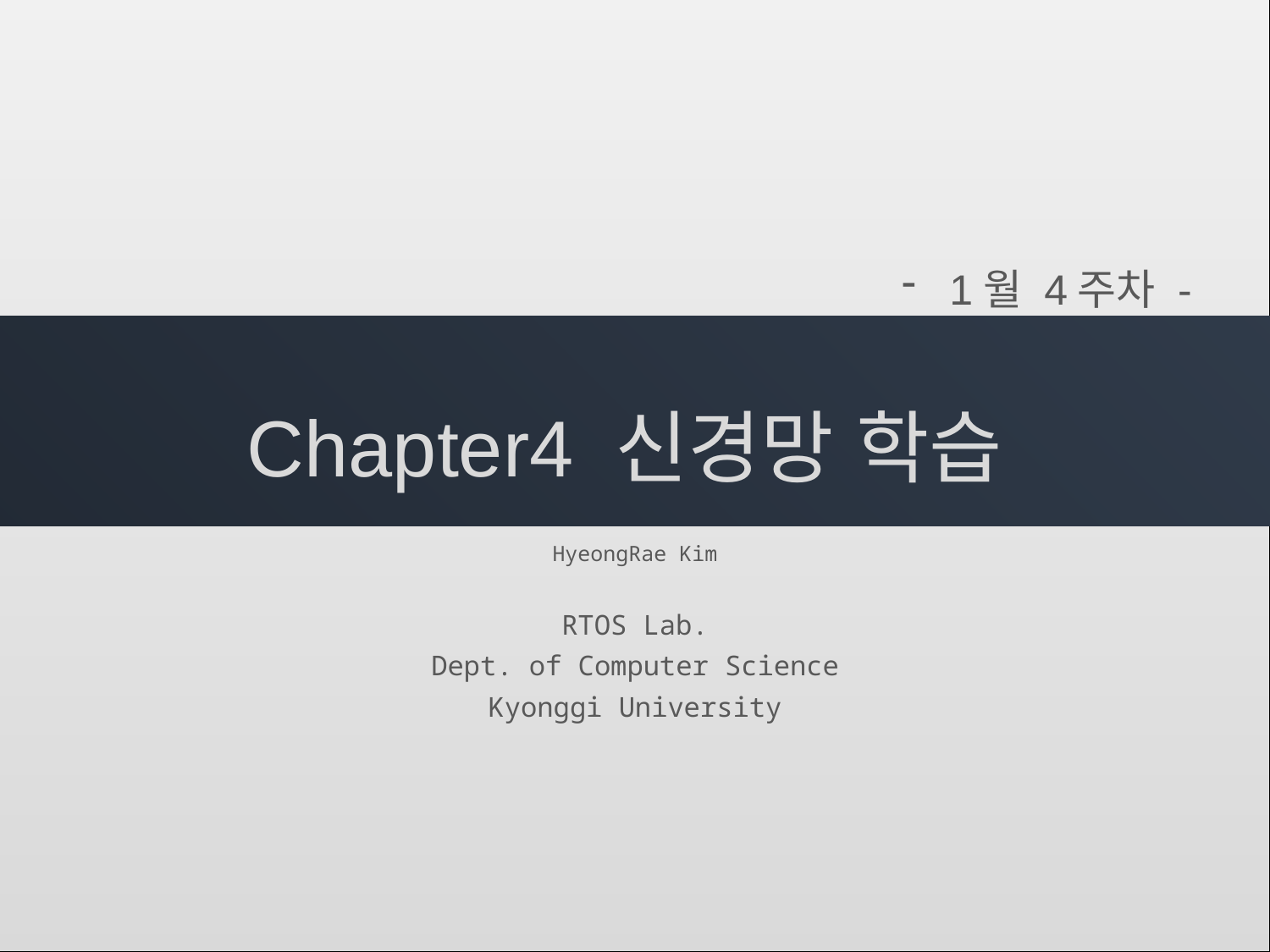

1월 4주차 -
# Chapter4 신경망 학습

HyeongRae Kim

RTOS Lab.
Dept. of Computer Science
Kyonggi University

1